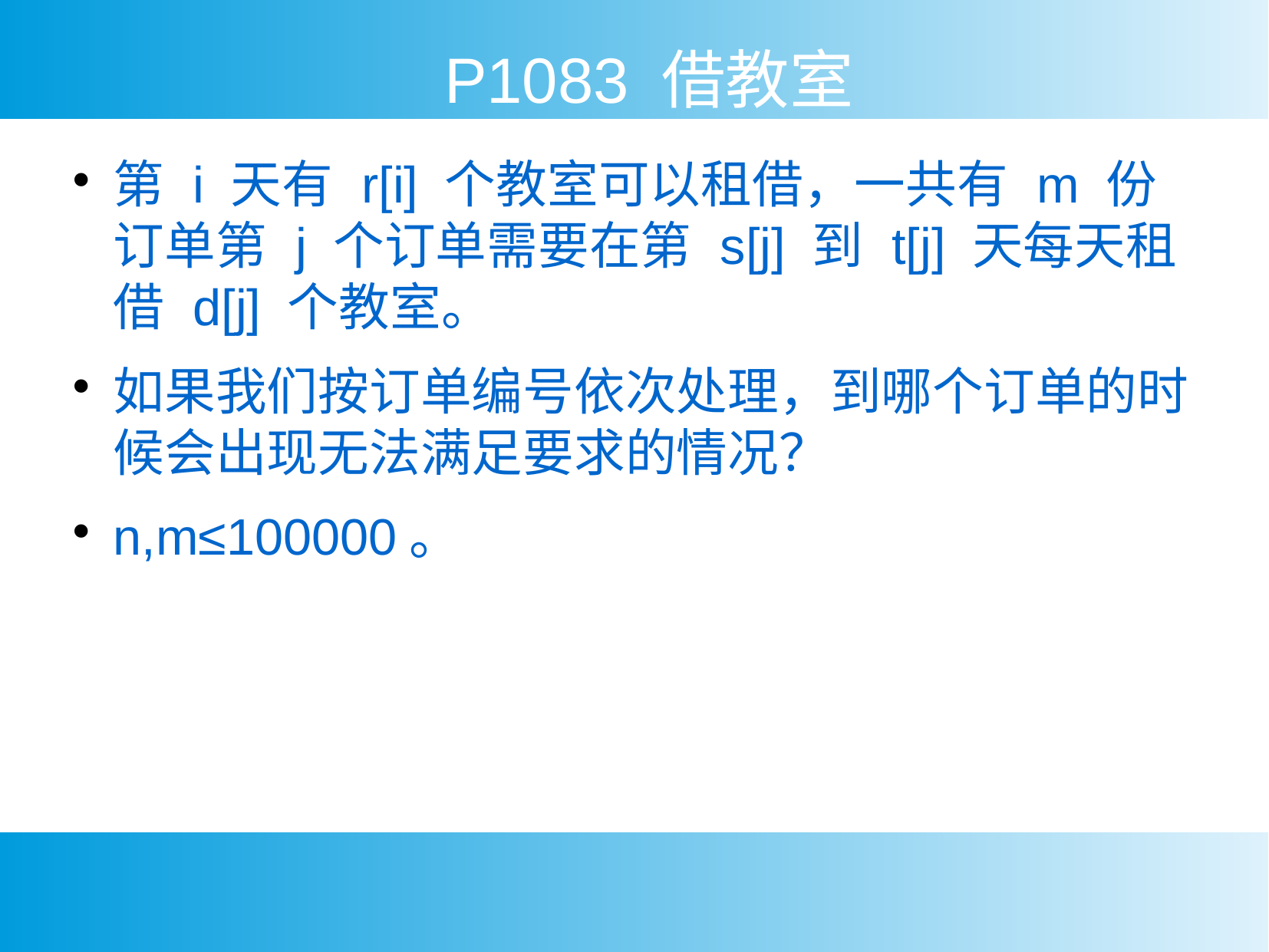

P1083 借教室
第 i 天有 r[i] 个教室可以租借，一共有 m 份订单第 j 个订单需要在第 s[j] 到 t[j] 天每天租借 d[j] 个教室。
如果我们按订单编号依次处理，到哪个订单的时候会出现无法满足要求的情况？
n,m≤100000。